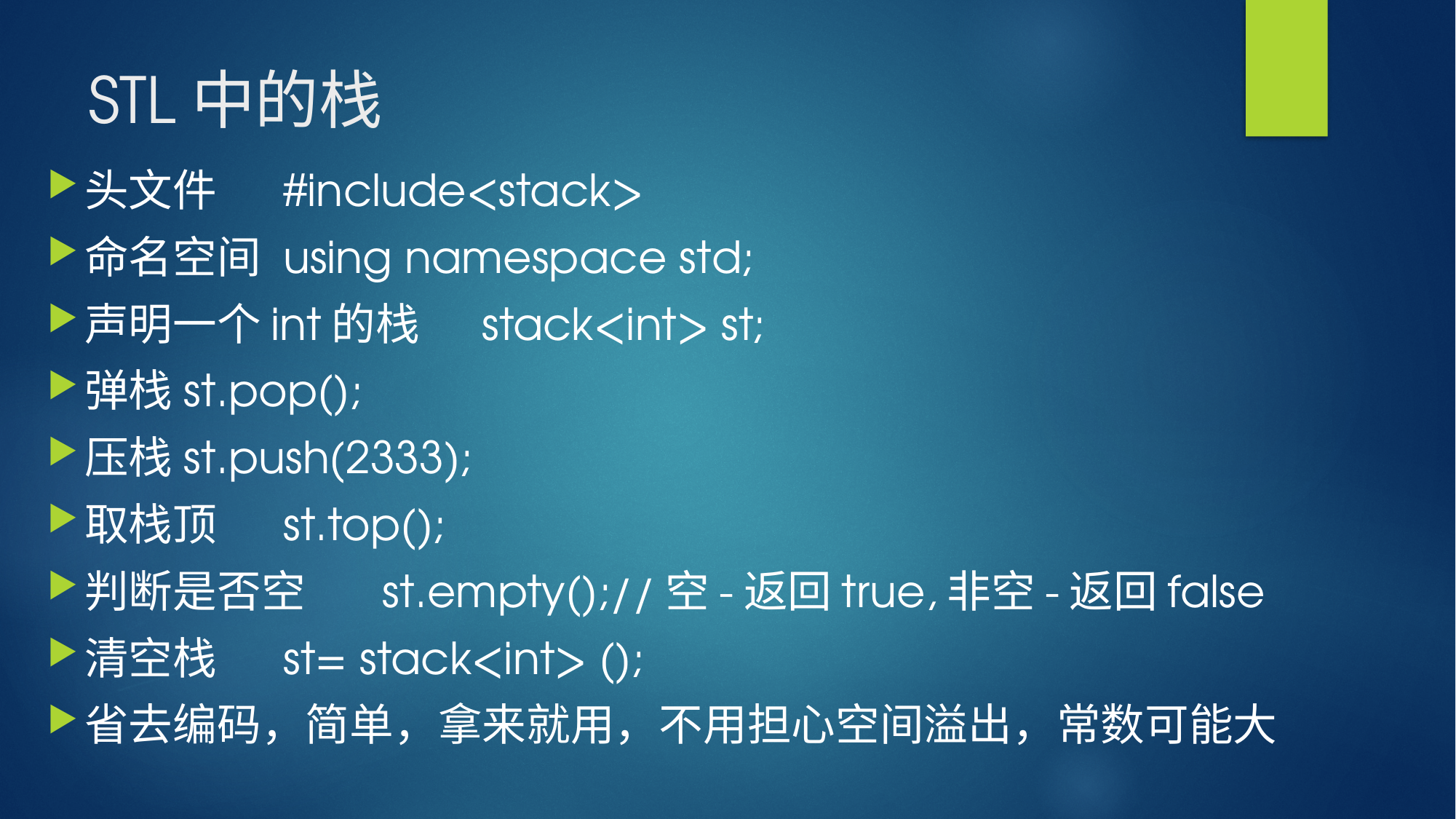

# STL中的栈
头文件					#include<stack>
命名空间				using namespace std;
声明一个int的栈	stack<int> st;
弹栈						st.pop();
压栈						st.push(2333);
取栈顶					st.top();
判断是否空			st.empty();//空-返回true,非空-返回false
清空栈					st= stack<int> ();
省去编码，简单，拿来就用，不用担心空间溢出，常数可能大